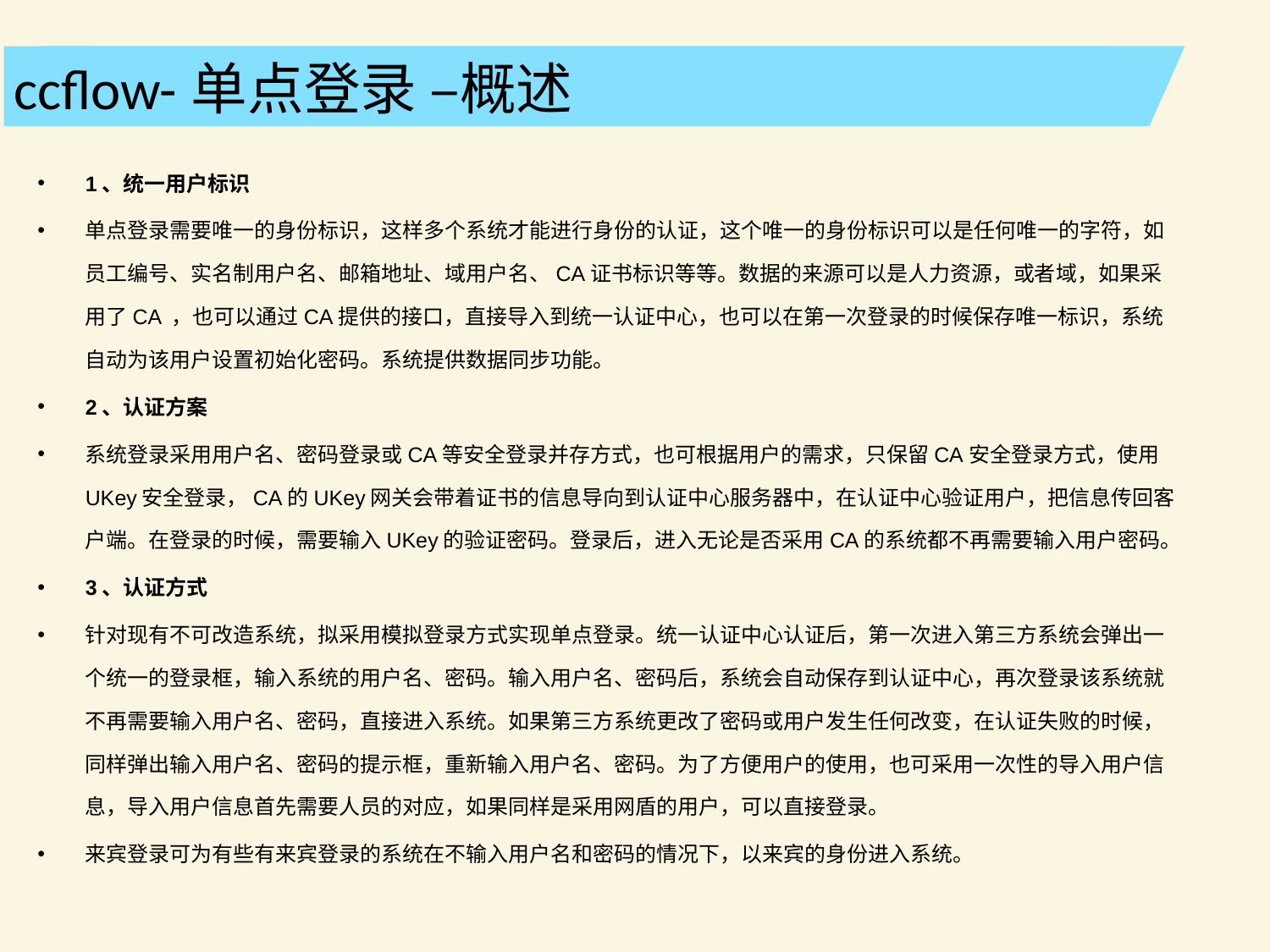

ccflow-单点登录 –概述
1、统一用户标识
单点登录需要唯一的身份标识，这样多个系统才能进行身份的认证，这个唯一的身份标识可以是任何唯一的字符，如员工编号、实名制用户名、邮箱地址、域用户名、CA证书标识等等。数据的来源可以是人力资源，或者域，如果采用了CA ，也可以通过CA提供的接口，直接导入到统一认证中心，也可以在第一次登录的时候保存唯一标识，系统自动为该用户设置初始化密码。系统提供数据同步功能。
2、认证方案
系统登录采用用户名、密码登录或CA等安全登录并存方式，也可根据用户的需求，只保留CA安全登录方式，使用UKey安全登录，CA的UKey网关会带着证书的信息导向到认证中心服务器中，在认证中心验证用户，把信息传回客户端。在登录的时候，需要输入UKey的验证密码。登录后，进入无论是否采用CA的系统都不再需要输入用户密码。
3、认证方式
针对现有不可改造系统，拟采用模拟登录方式实现单点登录。统一认证中心认证后，第一次进入第三方系统会弹出一个统一的登录框，输入系统的用户名、密码。输入用户名、密码后，系统会自动保存到认证中心，再次登录该系统就不再需要输入用户名、密码，直接进入系统。如果第三方系统更改了密码或用户发生任何改变，在认证失败的时候，同样弹出输入用户名、密码的提示框，重新输入用户名、密码。为了方便用户的使用，也可采用一次性的导入用户信息，导入用户信息首先需要人员的对应，如果同样是采用网盾的用户，可以直接登录。
来宾登录可为有些有来宾登录的系统在不输入用户名和密码的情况下，以来宾的身份进入系统。